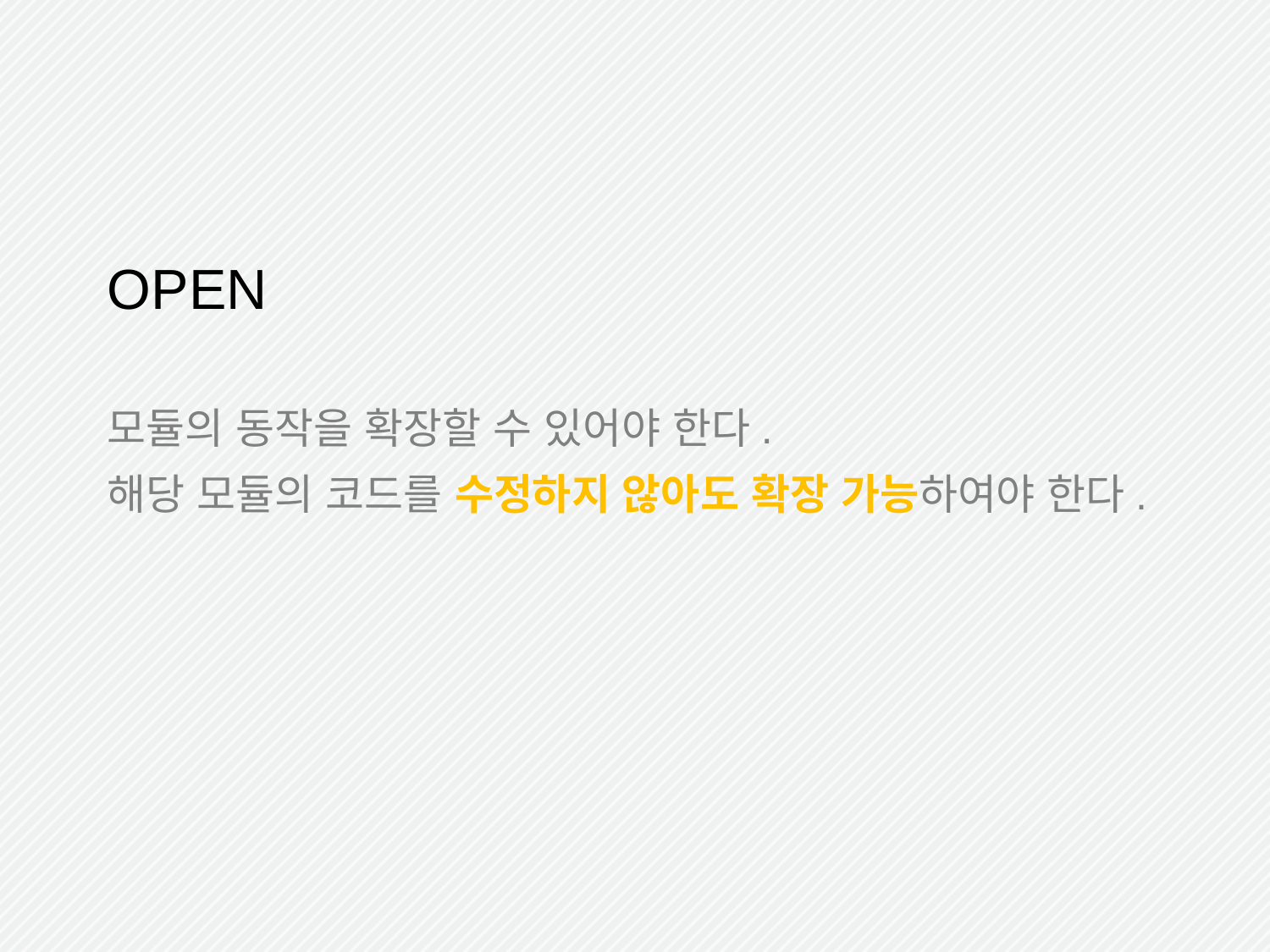

OPEN

모듈의 동작을 확장할 수 있어야 한다.
해당 모듈의 코드를 수정하지 않아도 확장 가능하여야 한다.